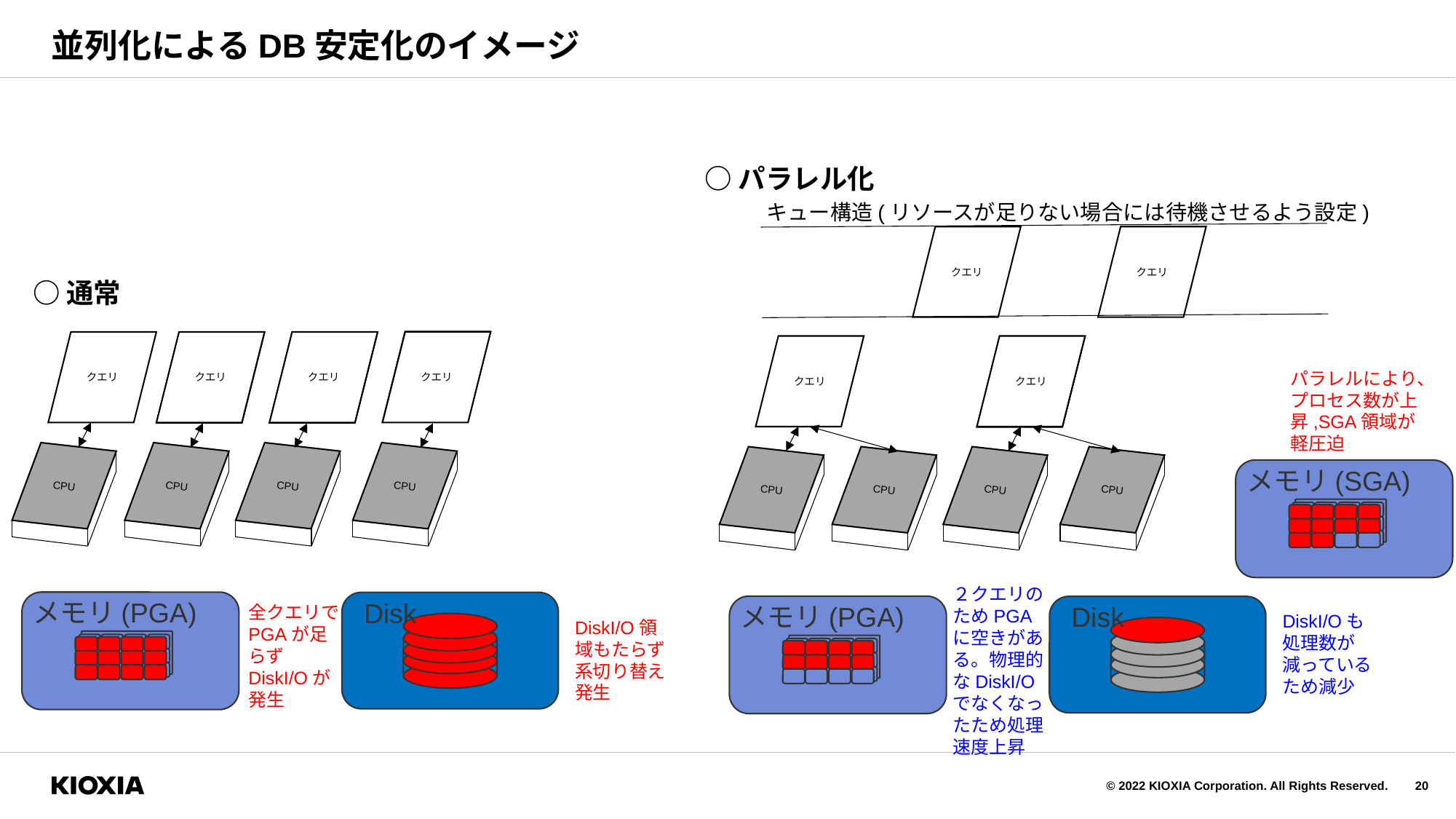

# 並列化によるDB安定化のイメージ
○パラレル化
キュー構造(リソースが足りない場合には待機させるよう設定)
クエリ
クエリ
○通常
クエリ
クエリ
クエリ
クエリ
クエリ
クエリ
クエリ
CPU
CPU
CPU
CPU
メモリ(PGA)
Roziiku

Disk

全クエリでPGAが足らずDiskI/Oが発生
DiskI/O領域もたらず系切り替え発生
クエリ
クエリ
クエリ
パラレルにより、プロセス数が上昇,SGA領域が軽圧迫
CPU
CPU
CPU
CPU
メモリ(SGA)
Roziiku

２クエリのためPGAに空きがある。物理的なDiskI/Oでなくなったため処理速度上昇
メモリ(PGA)
Roziiku

Disk

DiskI/Oも処理数が減っているため減少